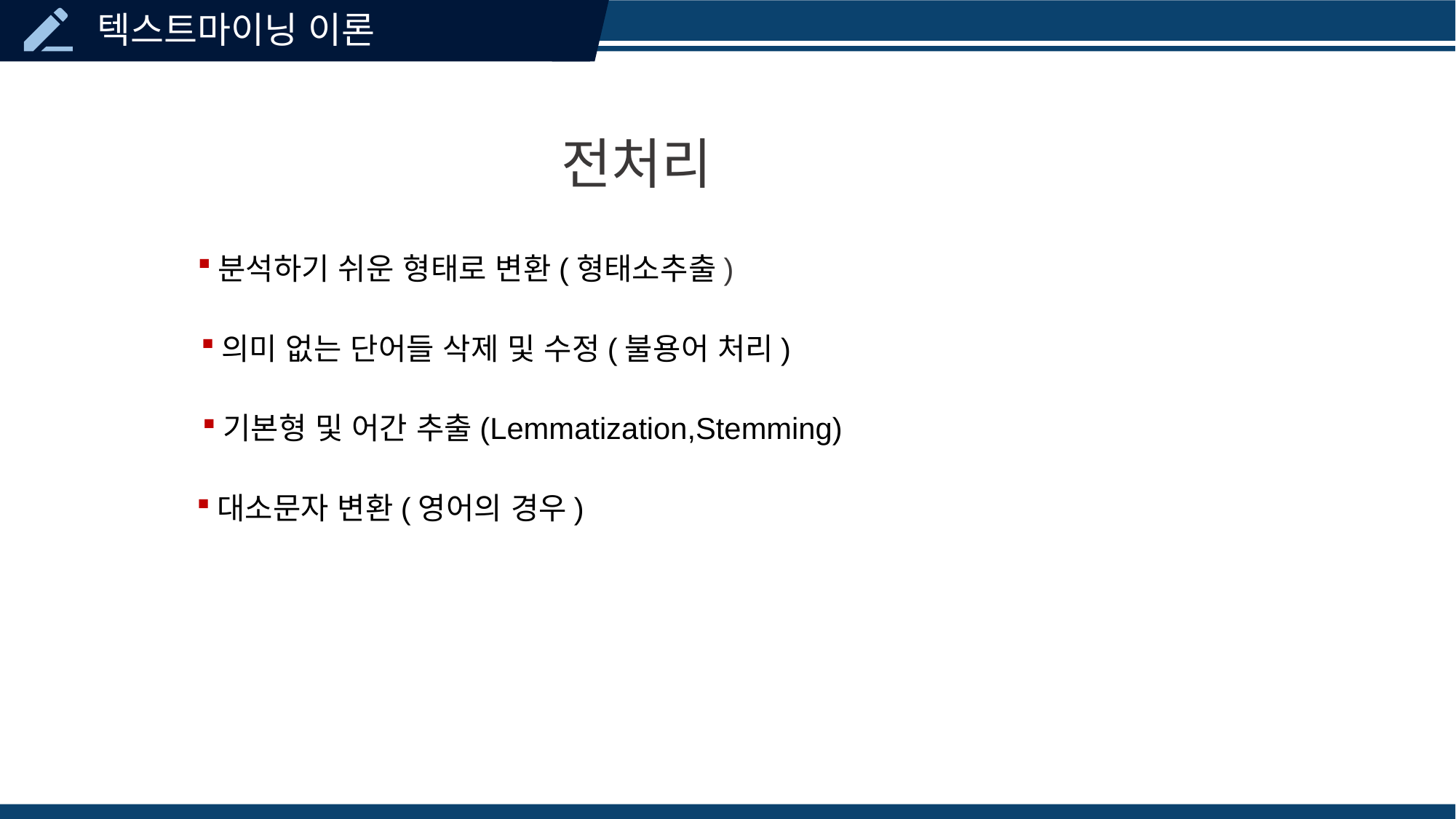

전처리
분석하기 쉬운 형태로 변환(형태소추출)
의미 없는 단어들 삭제 및 수정(불용어 처리)
기본형 및 어간 추출(Lemmatization,Stemming)
대소문자 변환(영어의 경우)
소나무 관련 논문내에 단어간 동신출현 연도별, 국가별 빈도분석